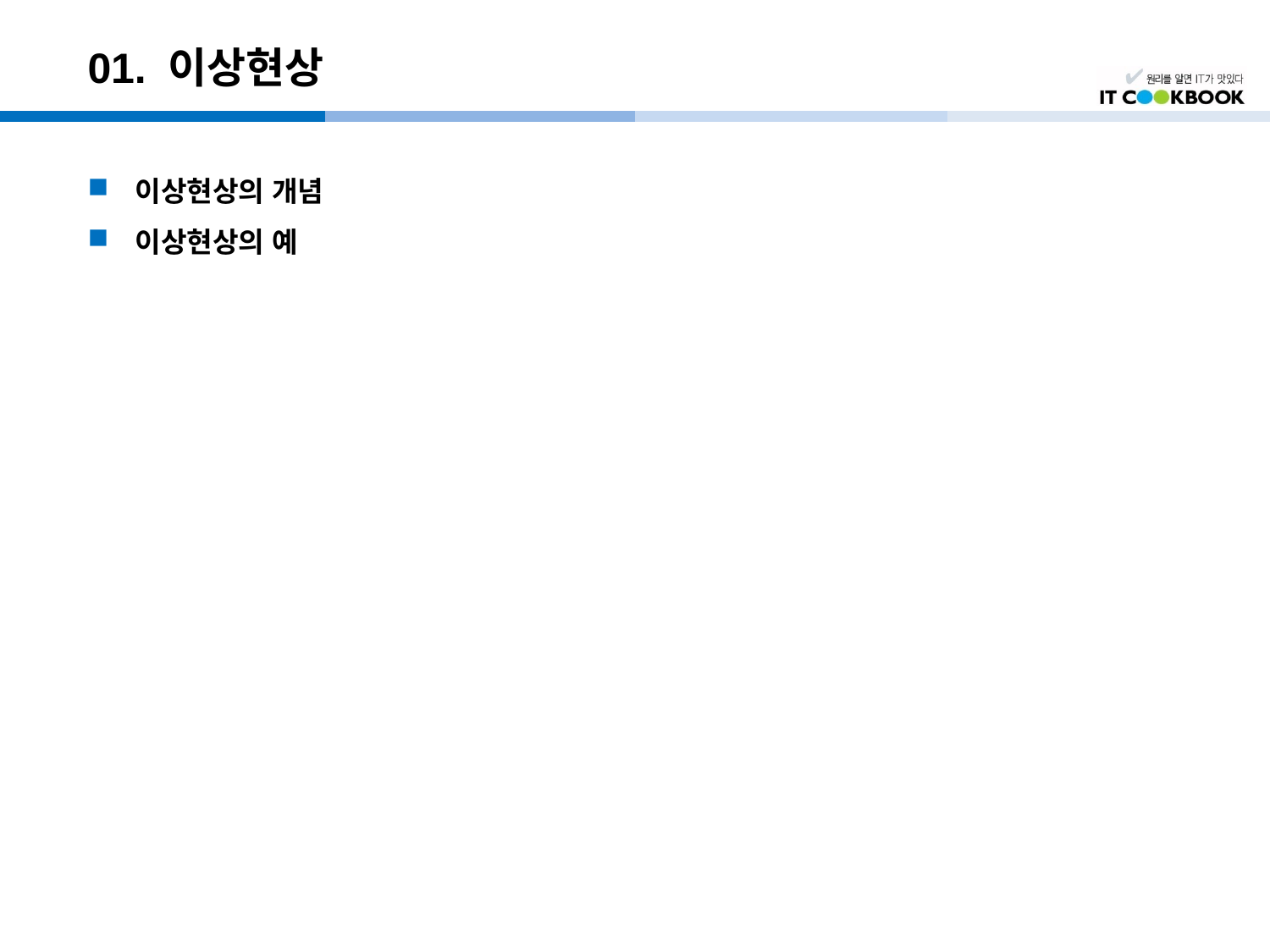

# 01. 이상현상
이상현상의 개념
이상현상의 예